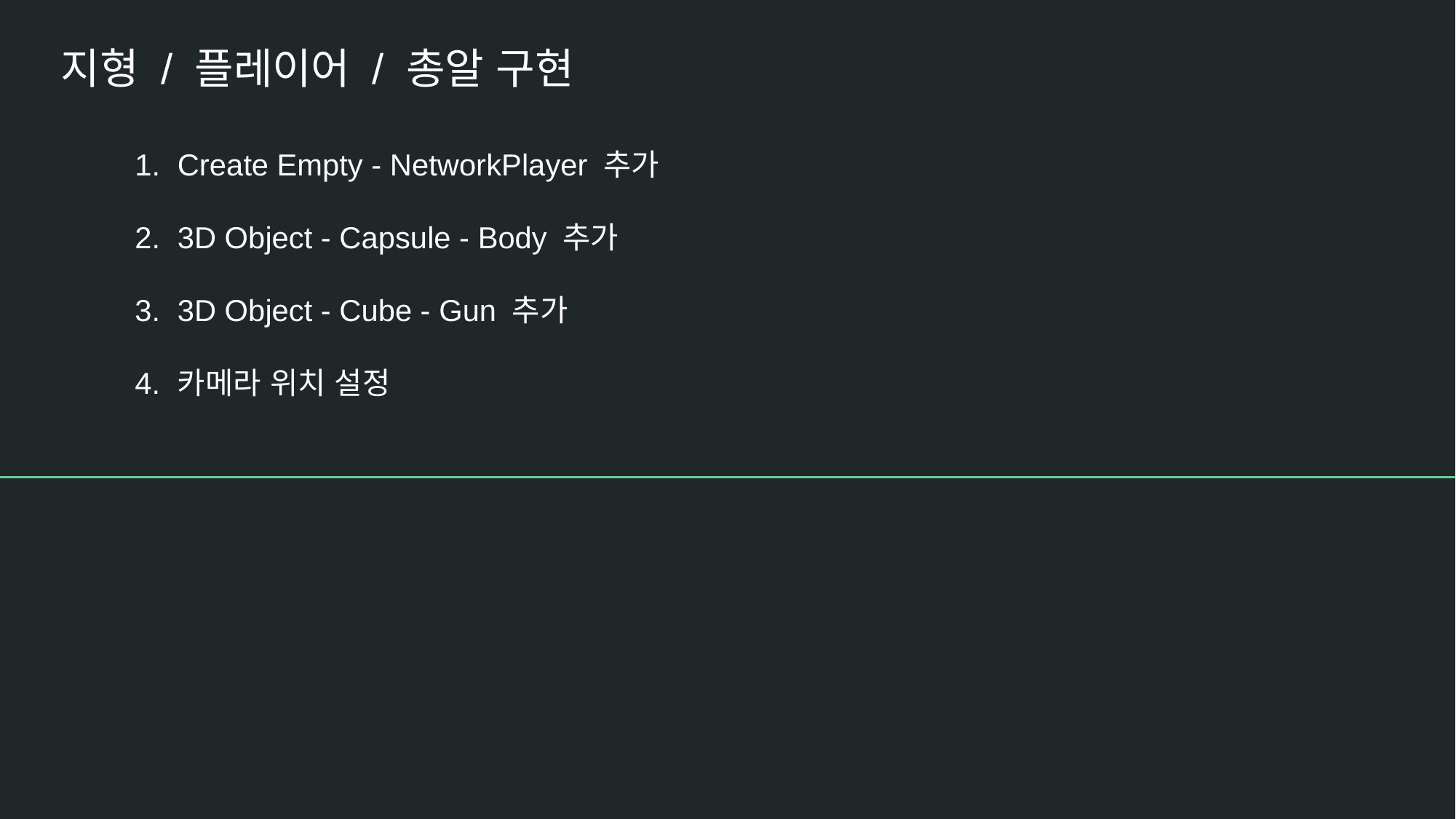

지형 / 플레이어 / 총알 구현
Create Empty - NetworkPlayer 추가
3D Object - Capsule - Body 추가
3D Object - Cube - Gun 추가
카메라 위치 설정